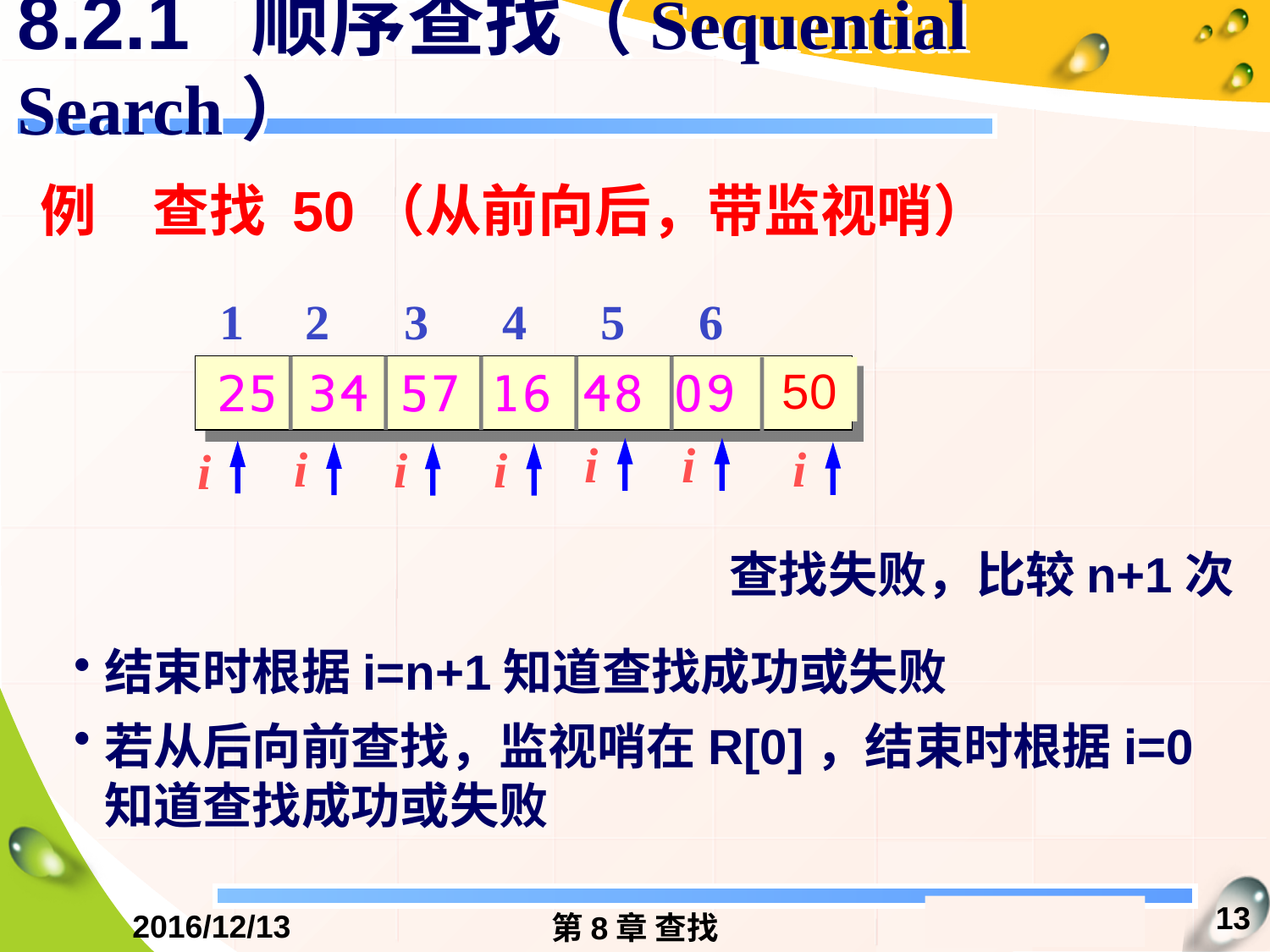

# 8.2.1  顺序查找（Sequential Search）
例　查找 50（从前向后，带监视哨）
1     2      3      4      5      6

25  34  57  16  48  09

50

i

i

i

i

i

i

i

查找失败，比较n+1次
结束时根据i=n+1知道查找成功或失败
若从后向前查找，监视哨在R[0]，结束时根据i=0知道查找成功或失败
13
2016/12/13
第8章 查找